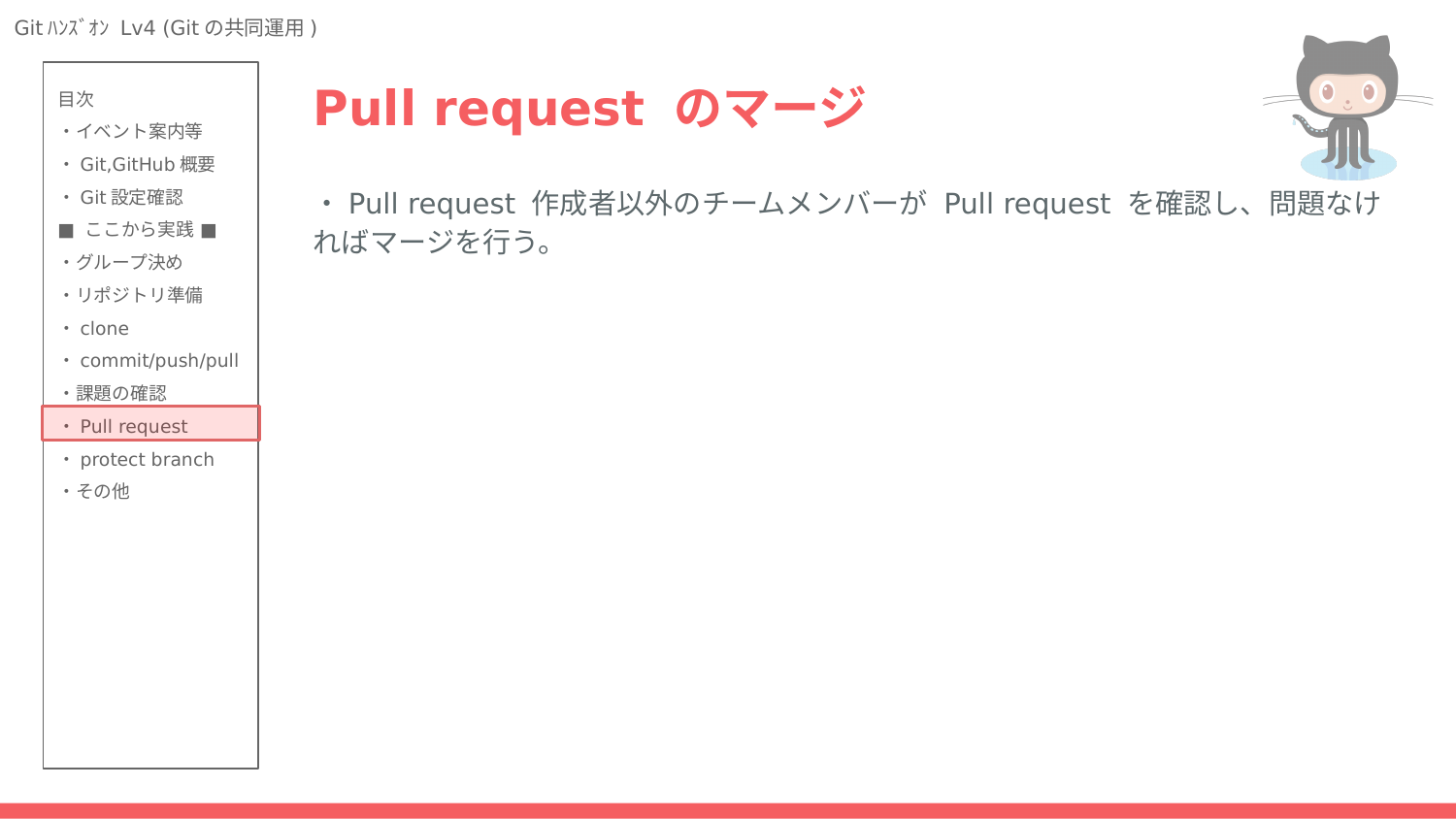

# Pull request のマージ
・Pull request 作成者以外のチームメンバーが Pull request を確認し、問題なければマージを行う。